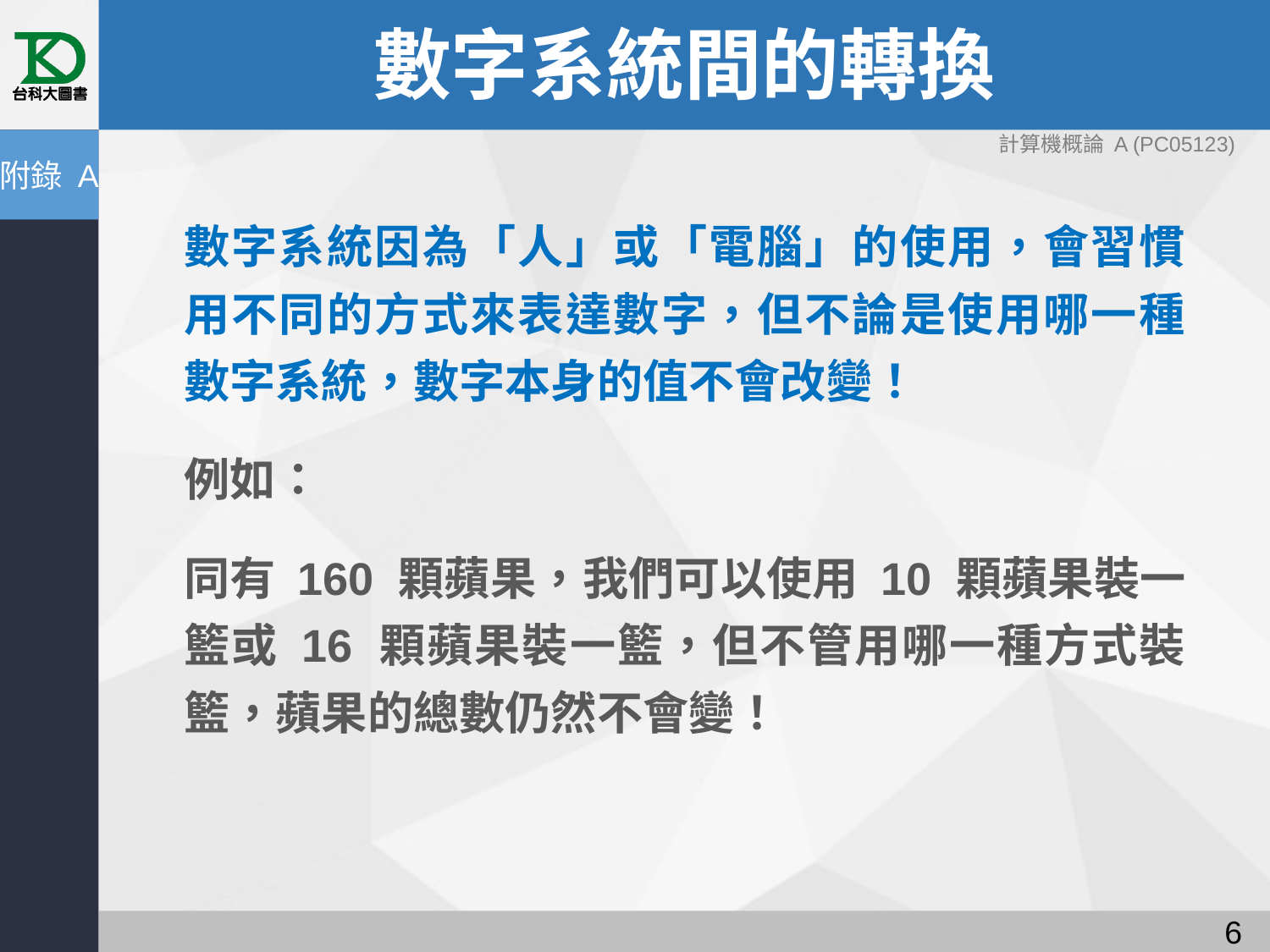

# 數字系統間的轉換
計算機概論 A (PC05123)
附錄 A
數字系統因為「人」或「電腦」的使用，會習慣用不同的方式來表達數字，但不論是使用哪一種數字系統，數字本身的值不會改變！
例如：
同有 160 顆蘋果，我們可以使用 10 顆蘋果裝一籃或 16 顆蘋果裝一籃，但不管用哪一種方式裝籃，蘋果的總數仍然不會變！
6